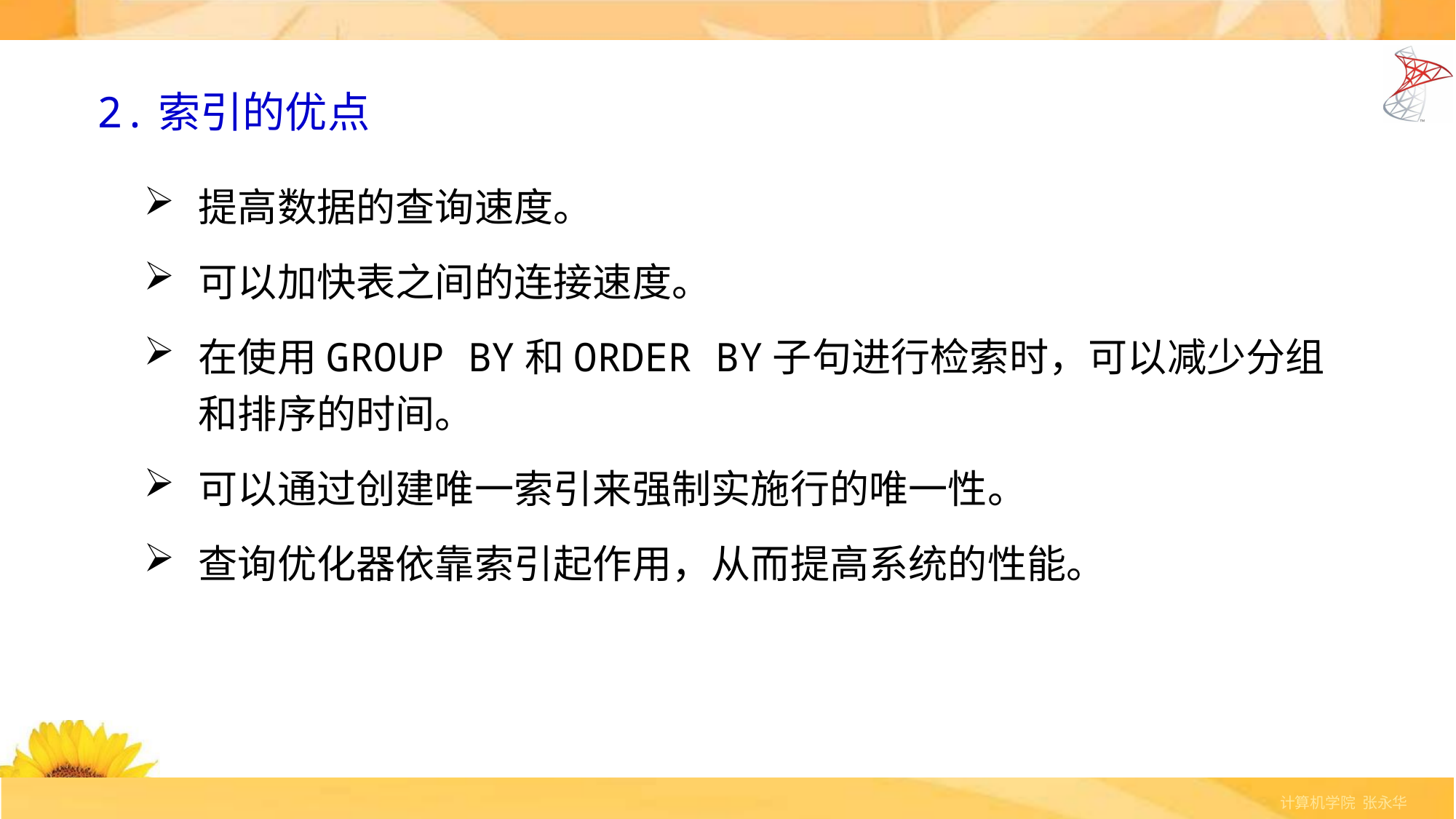

# 2.索引的优点
提高数据的查询速度。
可以加快表之间的连接速度。
在使用GROUP BY和ORDER BY子句进行检索时，可以减少分组和排序的时间。
可以通过创建唯一索引来强制实施行的唯一性。
查询优化器依靠索引起作用，从而提高系统的性能。